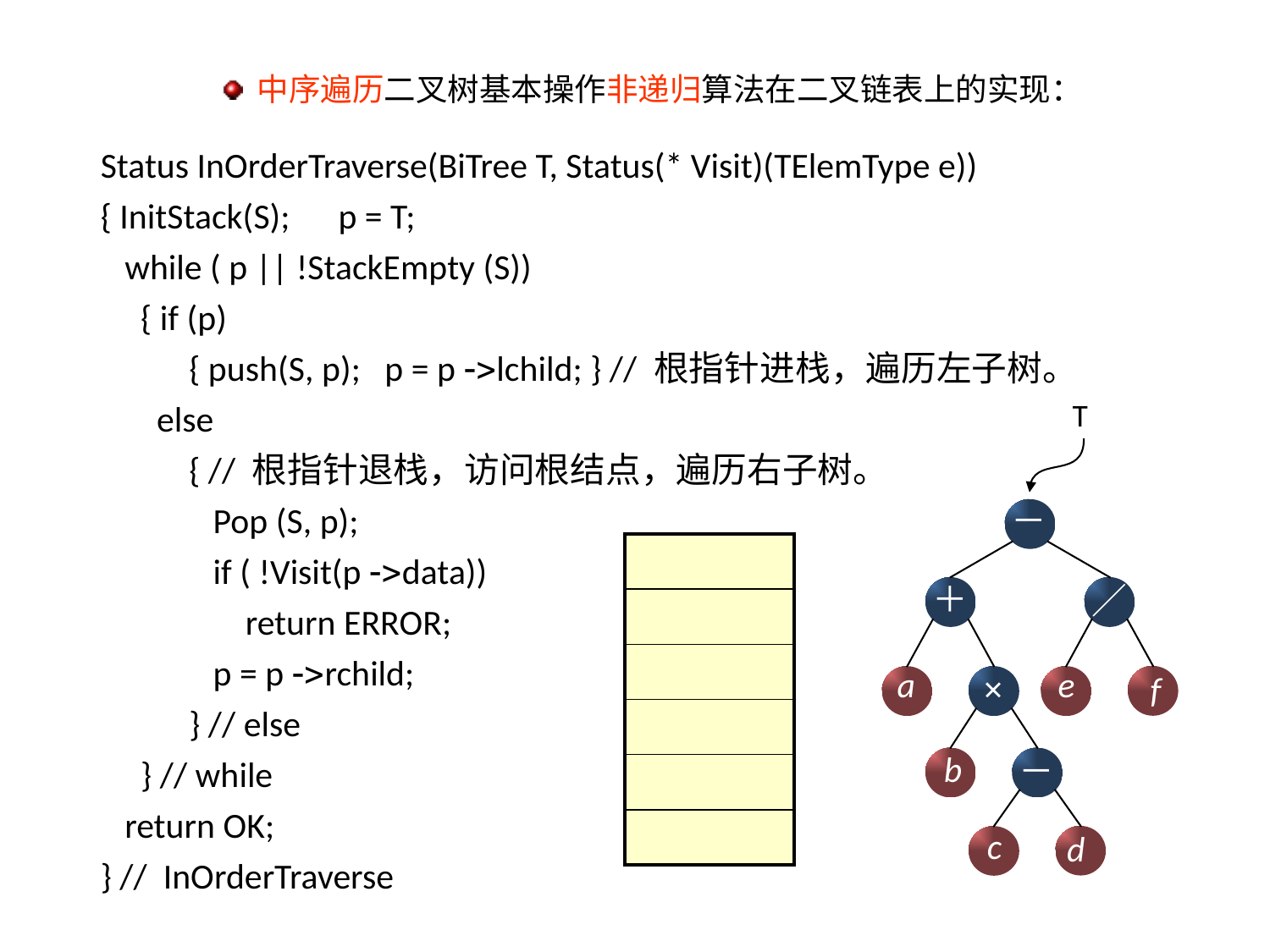

中序遍历二叉树基本操作非递归算法在二叉链表上的实现：
Status InOrderTraverse(BiTree T, Status(* Visit)(TElemType e))
{ InitStack(S);      p = T;
   while ( p || !StackEmpty (S))
     { if (p)
           { push(S, p);   p = p −>lchild; } // 根指针进栈，遍历左子树。
       else
           { // 根指针退栈，访问根结点，遍历右子树。
              Pop (S, p);
              if ( !Visit(p −>data))
                  return ERROR;
              p = p −>rchild;
           } // else
     } // while
   return OK;
} //  InOrderTraverse
T
－

|  |
| --- |
|  |
|  |
|  |
|  |
|  |
＋
／

a
e
×
f

 b
 a
 c

b
－
×
 d
＋
 e

－

－
／
 f
c

d